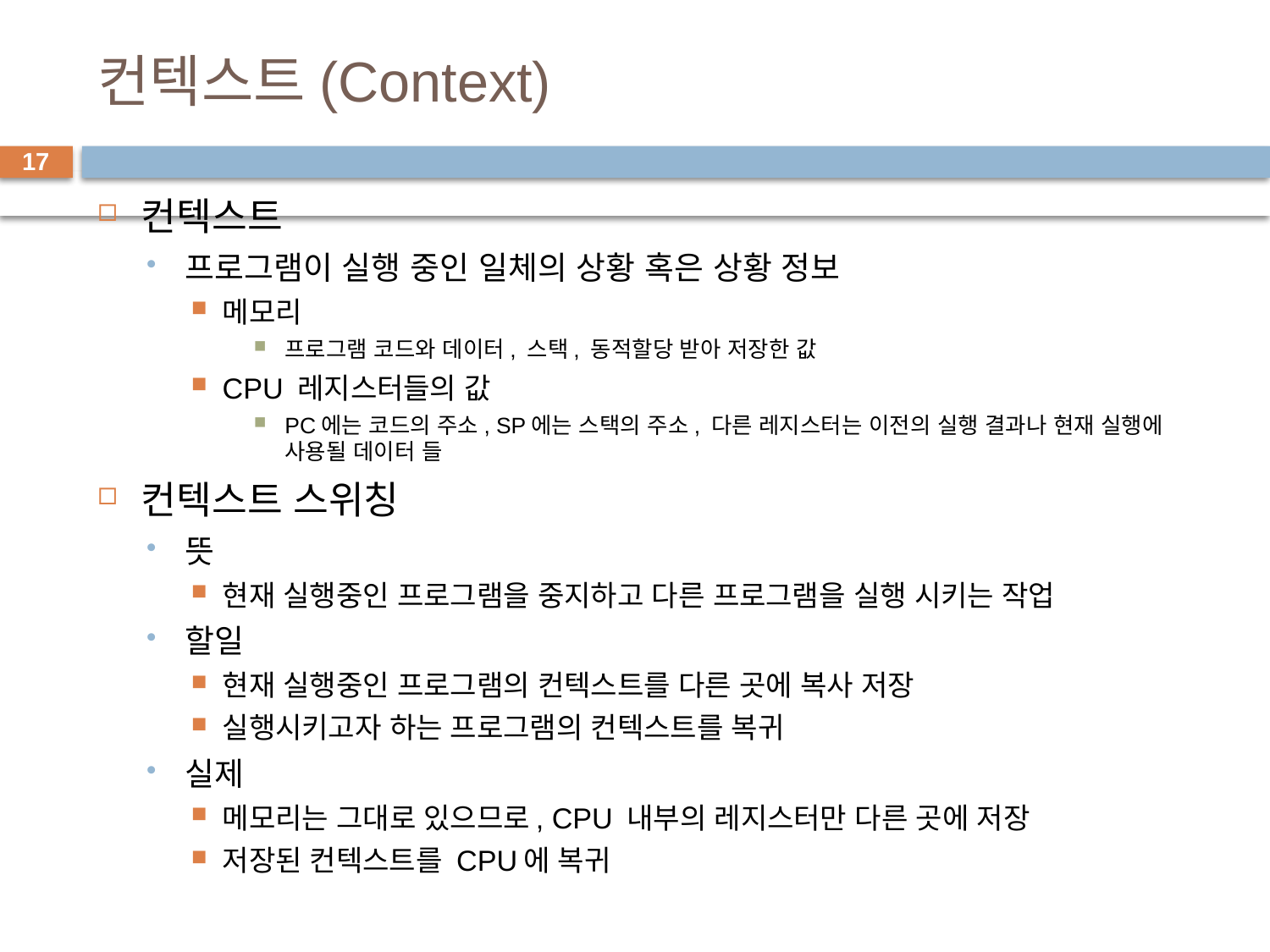

# 컨텍스트(Context)
17
컨텍스트
프로그램이 실행 중인 일체의 상황 혹은 상황 정보
메모리
프로그램 코드와 데이터, 스택, 동적할당 받아 저장한 값
CPU 레지스터들의 값
PC에는 코드의 주소, SP에는 스택의 주소, 다른 레지스터는 이전의 실행 결과나 현재 실행에 사용될 데이터 들
컨텍스트 스위칭
뜻
현재 실행중인 프로그램을 중지하고 다른 프로그램을 실행 시키는 작업
할일
현재 실행중인 프로그램의 컨텍스트를 다른 곳에 복사 저장
실행시키고자 하는 프로그램의 컨텍스트를 복귀
실제
메모리는 그대로 있으므로, CPU 내부의 레지스터만 다른 곳에 저장
저장된 컨텍스트를 CPU에 복귀